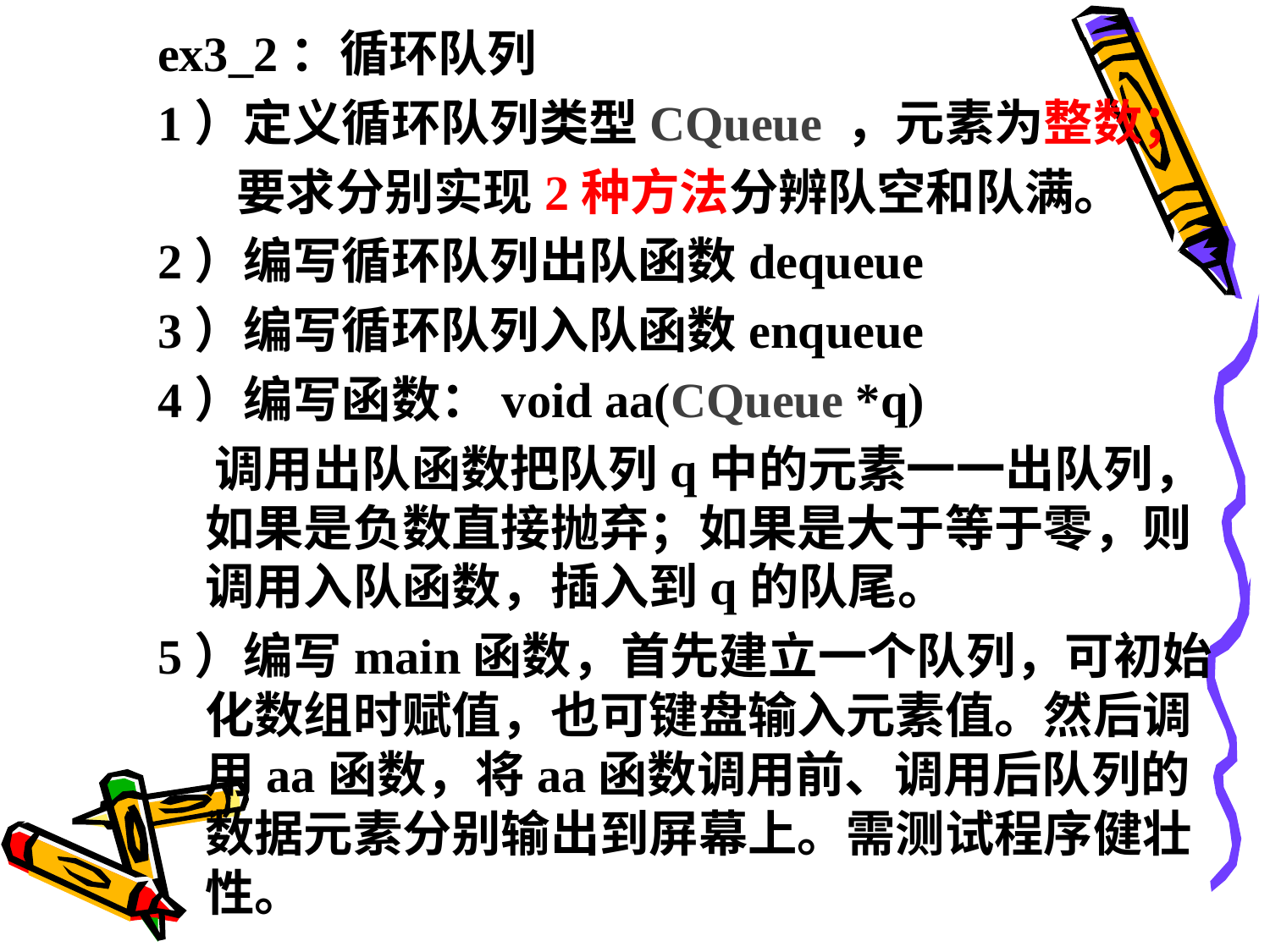

ex3_2：循环队列
1）定义循环队列类型CQueue ，元素为整数；
      要求分别实现2种方法分辨队空和队满。
2）编写循环队列出队函数dequeue
3）编写循环队列入队函数enqueue
4）编写函数：void aa(CQueue *q)
    调用出队函数把队列q中的元素一一出队列，如果是负数直接抛弃；如果是大于等于零，则调用入队函数，插入到q的队尾。
5）编写main函数，首先建立一个队列，可初始化数组时赋值，也可键盘输入元素值。然后调用aa函数，将aa函数调用前、调用后队列的数据元素分别输出到屏幕上。需测试程序健壮性。